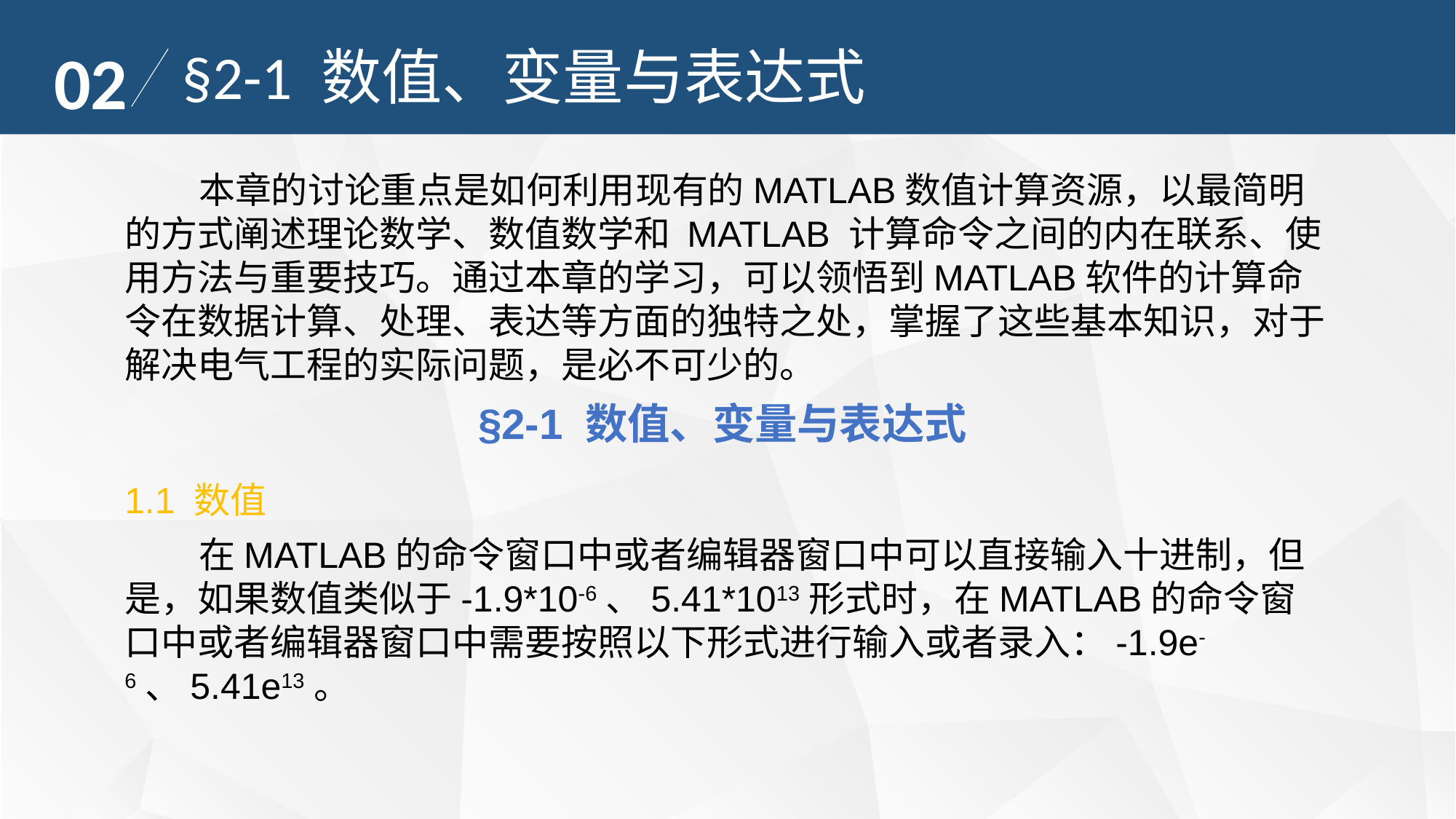

02
§2-1 数值、变量与表达式
        本章的讨论重点是如何利用现有的MATLAB数值计算资源，以最简明的方式阐述理论数学、数值数学和 MATLAB 计算命令之间的内在联系、使用方法与重要技巧。通过本章的学习，可以领悟到MATLAB软件的计算命令在数据计算、处理、表达等方面的独特之处，掌握了这些基本知识，对于解决电气工程的实际问题，是必不可少的。
§2-1 数值、变量与表达式
1.1 数值
        在MATLAB的命令窗口中或者编辑器窗口中可以直接输入十进制，但是，如果数值类似于-1.9*10-6、5.41*1013形式时，在MATLAB的命令窗口中或者编辑器窗口中需要按照以下形式进行输入或者录入：-1.9e-6、5.41e13。